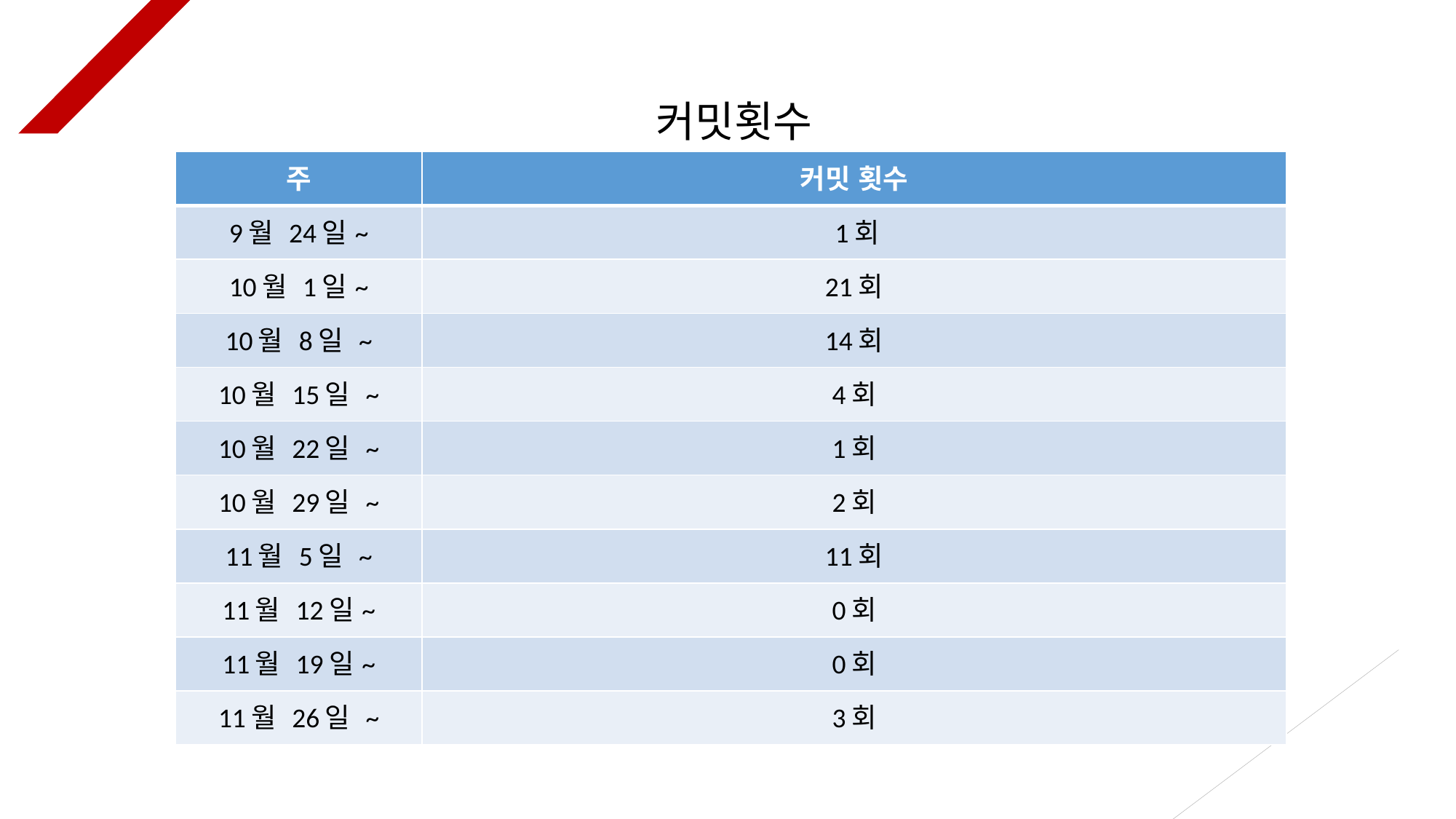

커밋횟수
| 주 | 커밋 횟수 |
| --- | --- |
| 9월 24일~ | 1회 |
| 10월 1일~ | 21회 |
| 10월 8일 ~ | 14회 |
| 10월 15일 ~ | 4회 |
| 10월 22일 ~ | 1회 |
| 10월 29일 ~ | 2회 |
| 11월 5일 ~ | 11회 |
| 11월 12일~ | 0회 |
| 11월 19일~ | 0회 |
| 11월 26일 ~ | 3회 |